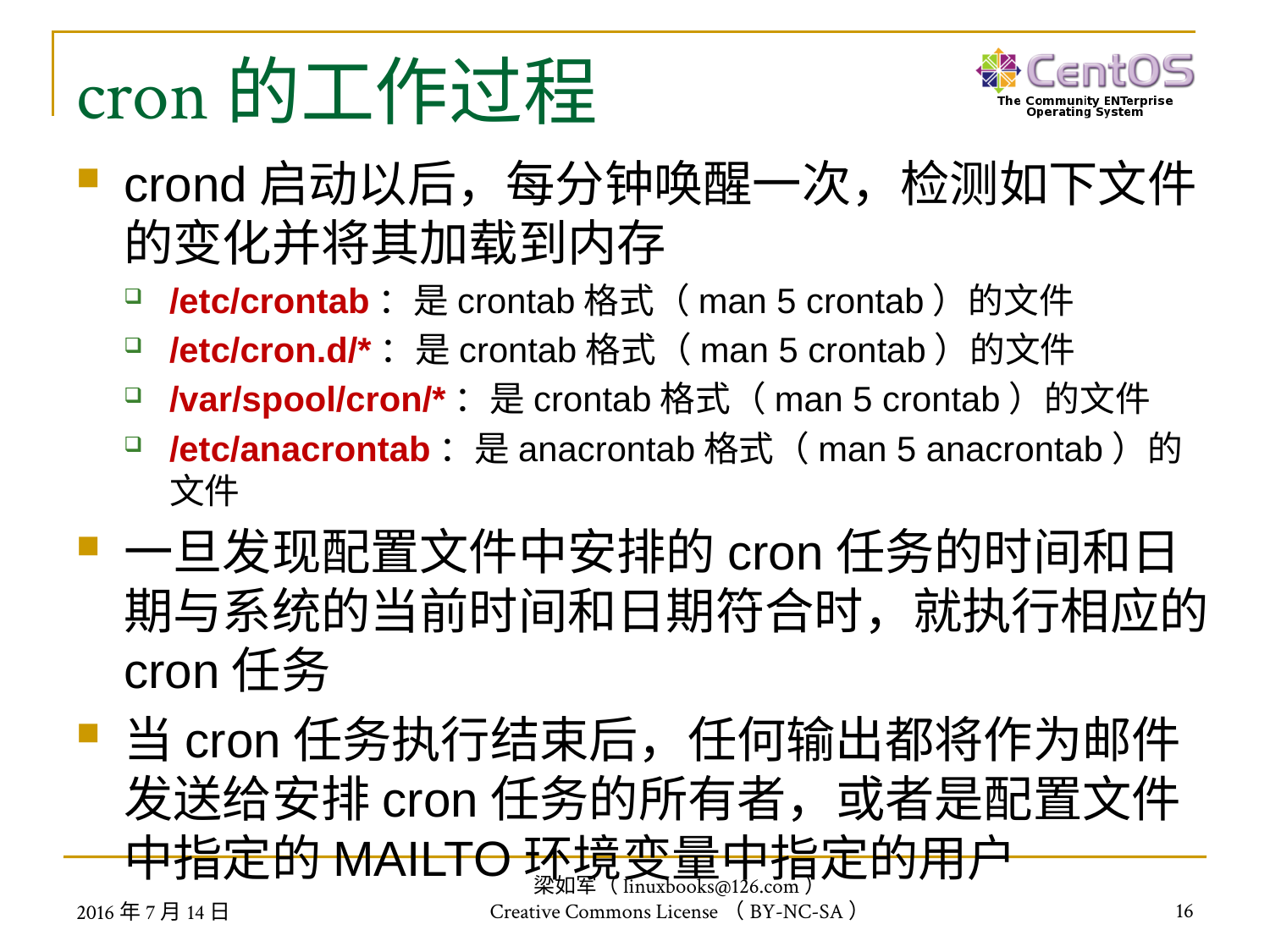

# cron的工作过程
crond启动以后，每分钟唤醒一次，检测如下文件的变化并将其加载到内存
/etc/crontab：是crontab格式（man 5 crontab）的文件
/etc/cron.d/*：是crontab格式（man 5 crontab）的文件
/var/spool/cron/*：是crontab格式（man 5 crontab）的文件
/etc/anacrontab：是anacrontab格式（man 5 anacrontab）的文件
一旦发现配置文件中安排的cron任务的时间和日期与系统的当前时间和日期符合时，就执行相应的cron任务
当cron任务执行结束后，任何输出都将作为邮件发送给安排cron任务的所有者，或者是配置文件中指定的MAILTO环境变量中指定的用户
梁如军（linuxbooks@126.com）
Creative Commons License（BY-NC-SA）
2016年7月14日
16